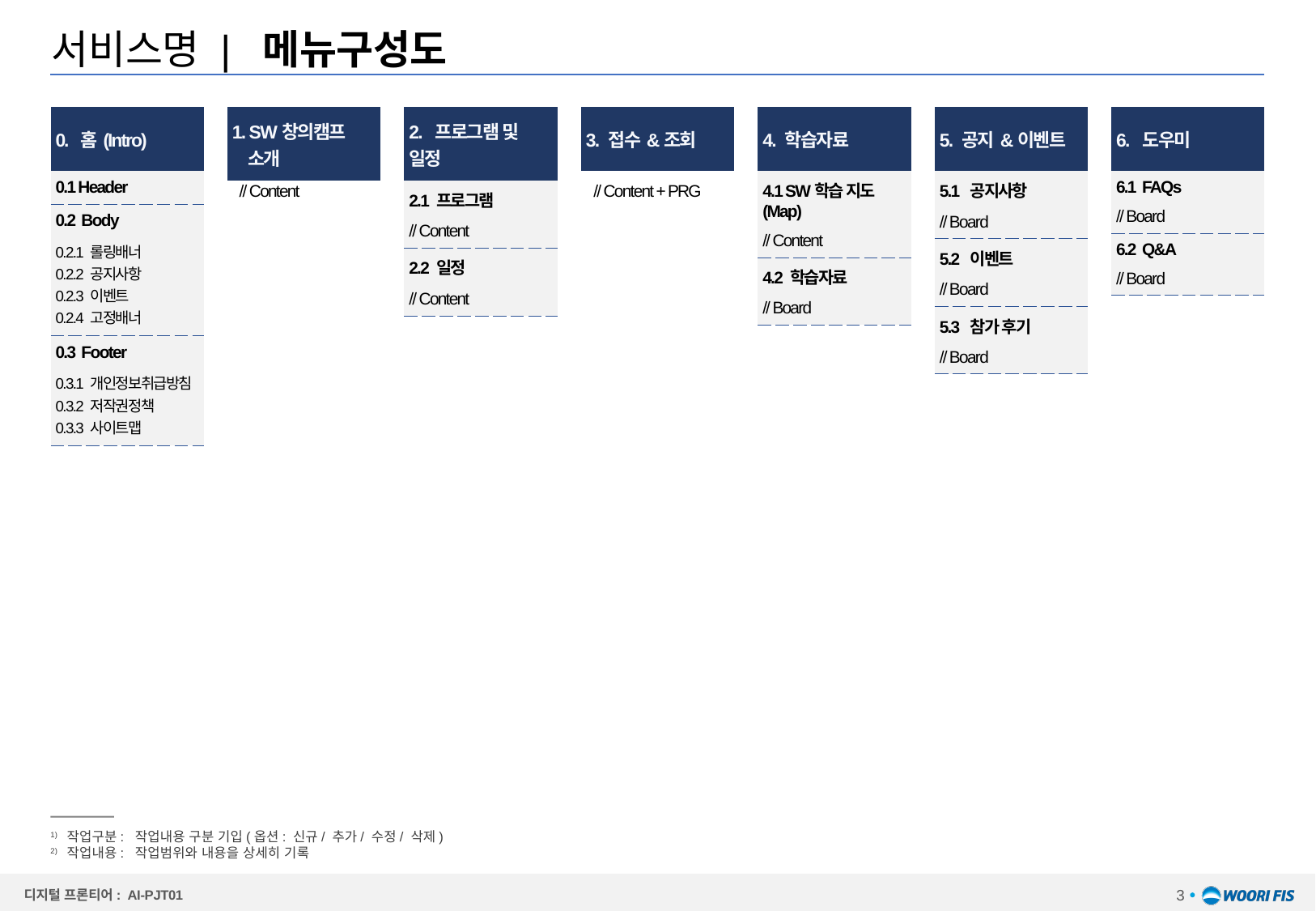

# 서비스명 |  메뉴구성도
| 0. 홈(Intro) |
| --- |
| 0.1 Header |
| 0.2 Body 0.2.1 롤링배너 0.2.2 공지사항 0.2.3 이벤트 0.2.4 고정배너 |
| 0.3 Footer 0.3.1 개인정보취급방침0.3.2 저작권정책 0.3.3 사이트맵 |
| 1. SW창의캠프 소개 |
| --- |
| 2. 프로그램 및 일정 |
| --- |
| 2.1 프로그램 // Content |
| 2.2 일정 // Content |
| 3. 접수&조회 |
| --- |
| 4. 학습자료 |
| --- |
| 4.1 SW학습 지도(Map) // Content |
| 4.2 학습자료 // Board |
| 5. 공지&이벤트 |
| --- |
| 5.1 공지사항 // Board |
| 5.2 이벤트 // Board |
| 5.3 참가 후기 // Board |
| 6. 도우미 |
| --- |
| 6.1 FAQs // Board |
| 6.2 Q&A // Board |
// Content
// Content + PRG